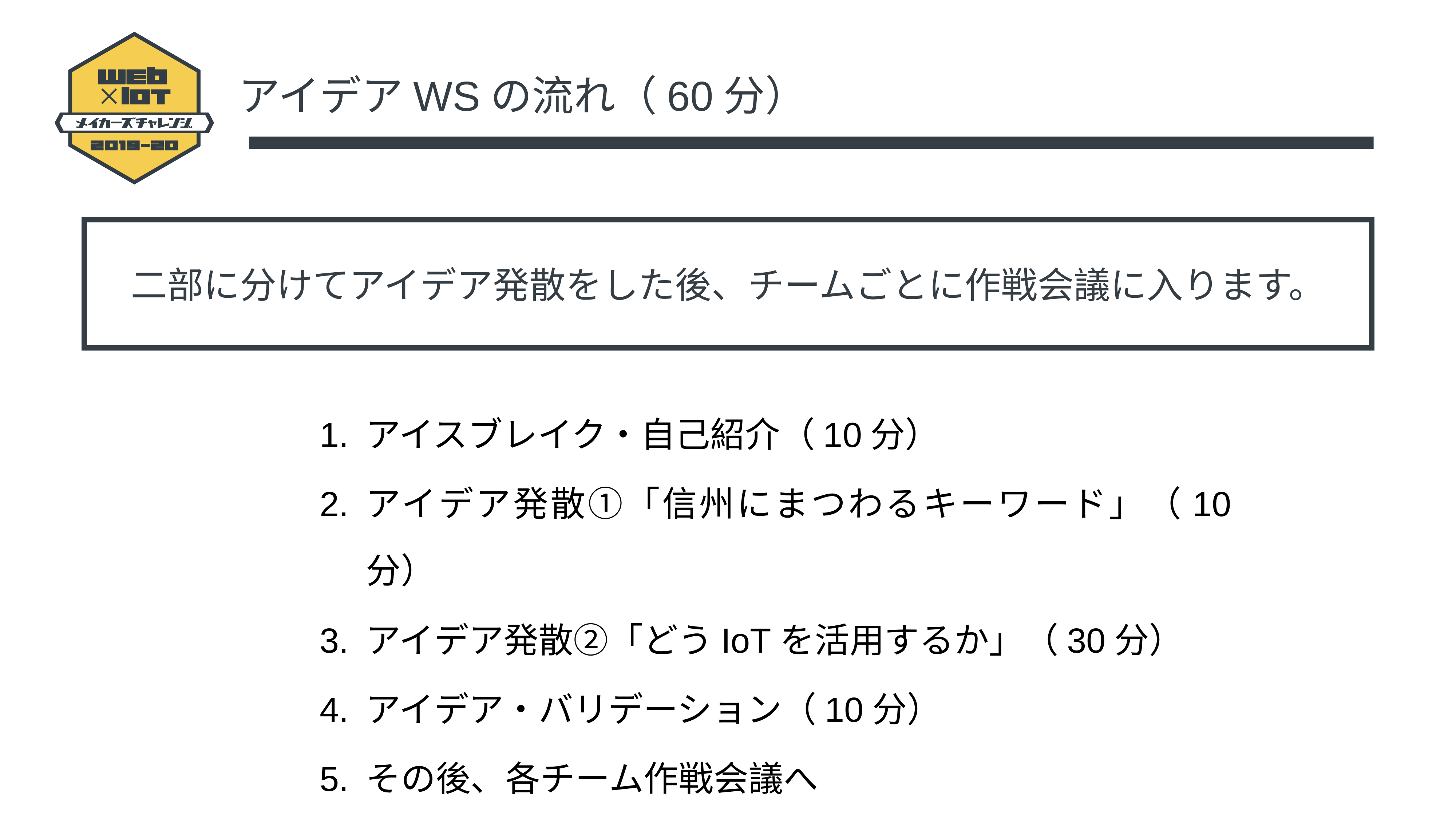

アイデアWSの流れ（60分）

二部に分けてアイデア発散をした後、チームごとに作戦会議に入ります。
アイスブレイク・自己紹介（10分）
アイデア発散①「信州にまつわるキーワード」（10分）
アイデア発散②「どうIoTを活用するか」（30分）
アイデア・バリデーション（10分）
その後、各チーム作戦会議へ